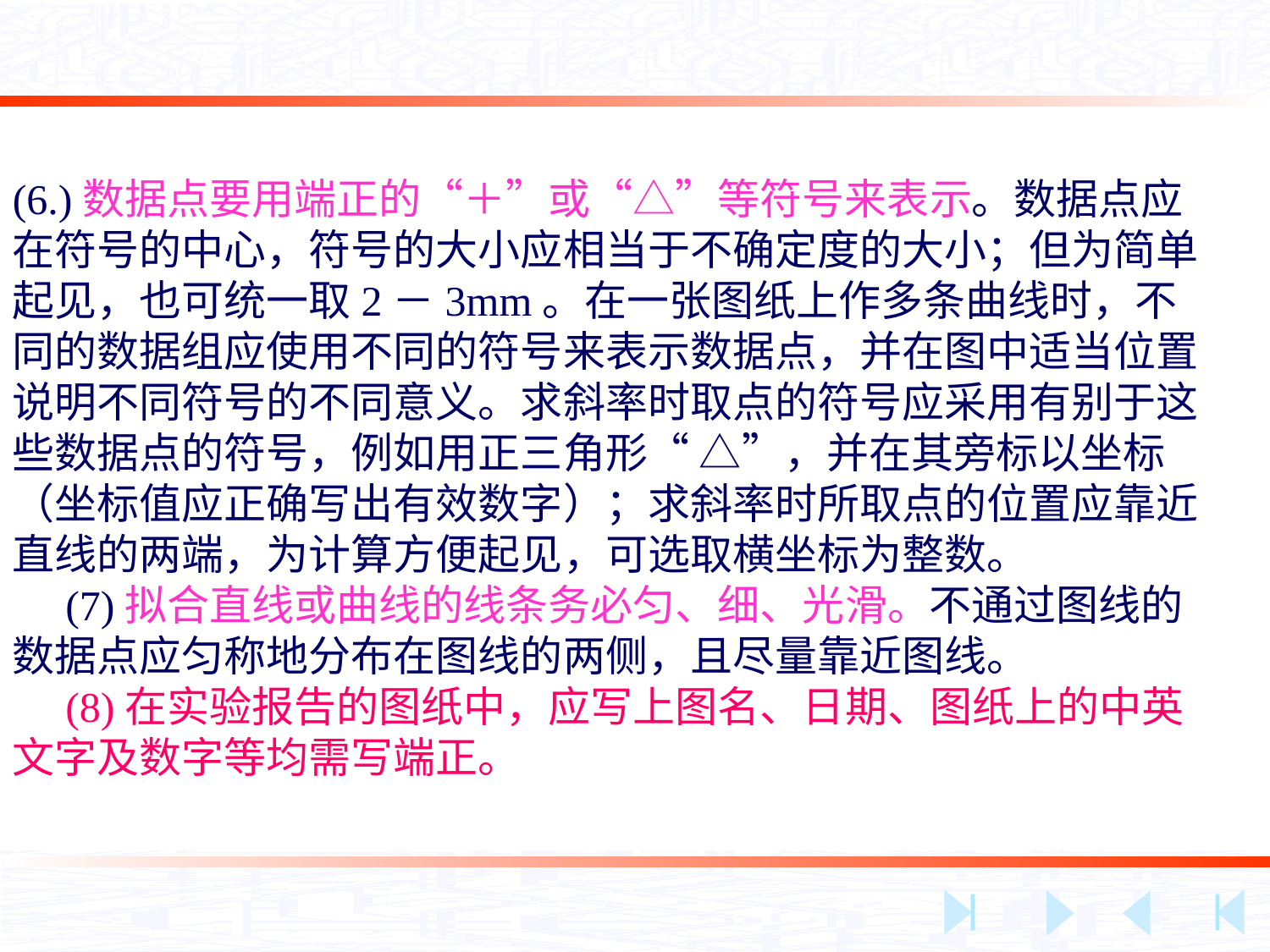

(6.)数据点要用端正的“＋”或“△”等符号来表示。数据点应在符号的中心，符号的大小应相当于不确定度的大小；但为简单起见，也可统一取2－3mm。在一张图纸上作多条曲线时，不同的数据组应使用不同的符号来表示数据点，并在图中适当位置说明不同符号的不同意义。求斜率时取点的符号应采用有别于这些数据点的符号，例如用正三角形“ △”，并在其旁标以坐标（坐标值应正确写出有效数字）；求斜率时所取点的位置应靠近直线的两端，为计算方便起见，可选取横坐标为整数。
     (7)拟合直线或曲线的线条务必匀、细、光滑。不通过图线的数据点应匀称地分布在图线的两侧，且尽量靠近图线。
     (8)在实验报告的图纸中，应写上图名、日期、图纸上的中英文字及数字等均需写端正。